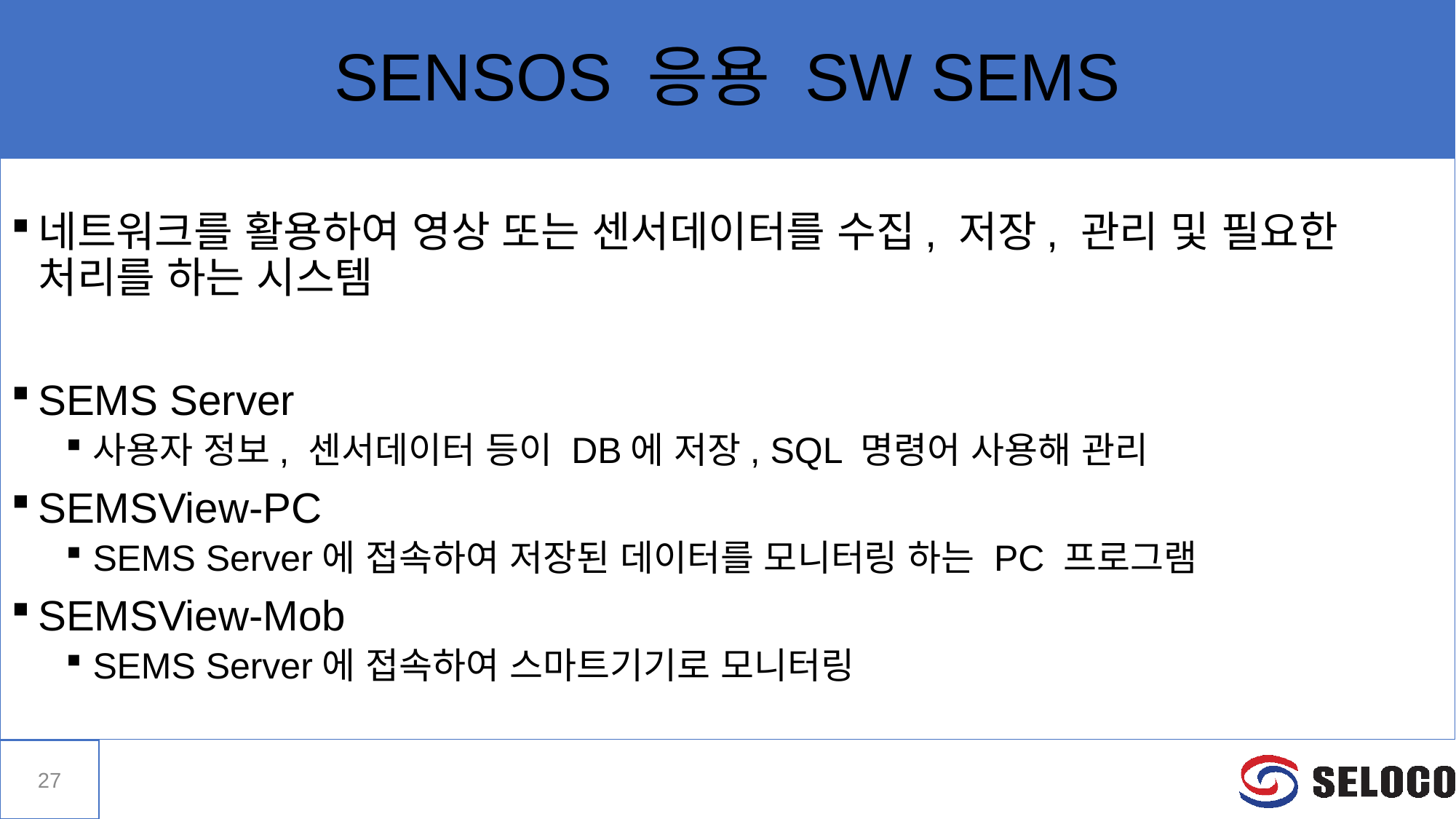

# SENSOS 응용 SW SEMS
네트워크를 활용하여 영상 또는 센서데이터를 수집, 저장, 관리 및 필요한 처리를 하는 시스템

SEMS Server
사용자 정보, 센서데이터 등이 DB에 저장, SQL 명령어 사용해 관리
SEMSView-PC
SEMS Server에 접속하여 저장된 데이터를 모니터링 하는 PC 프로그램
SEMSView-Mob
SEMS Server에 접속하여 스마트기기로 모니터링
27